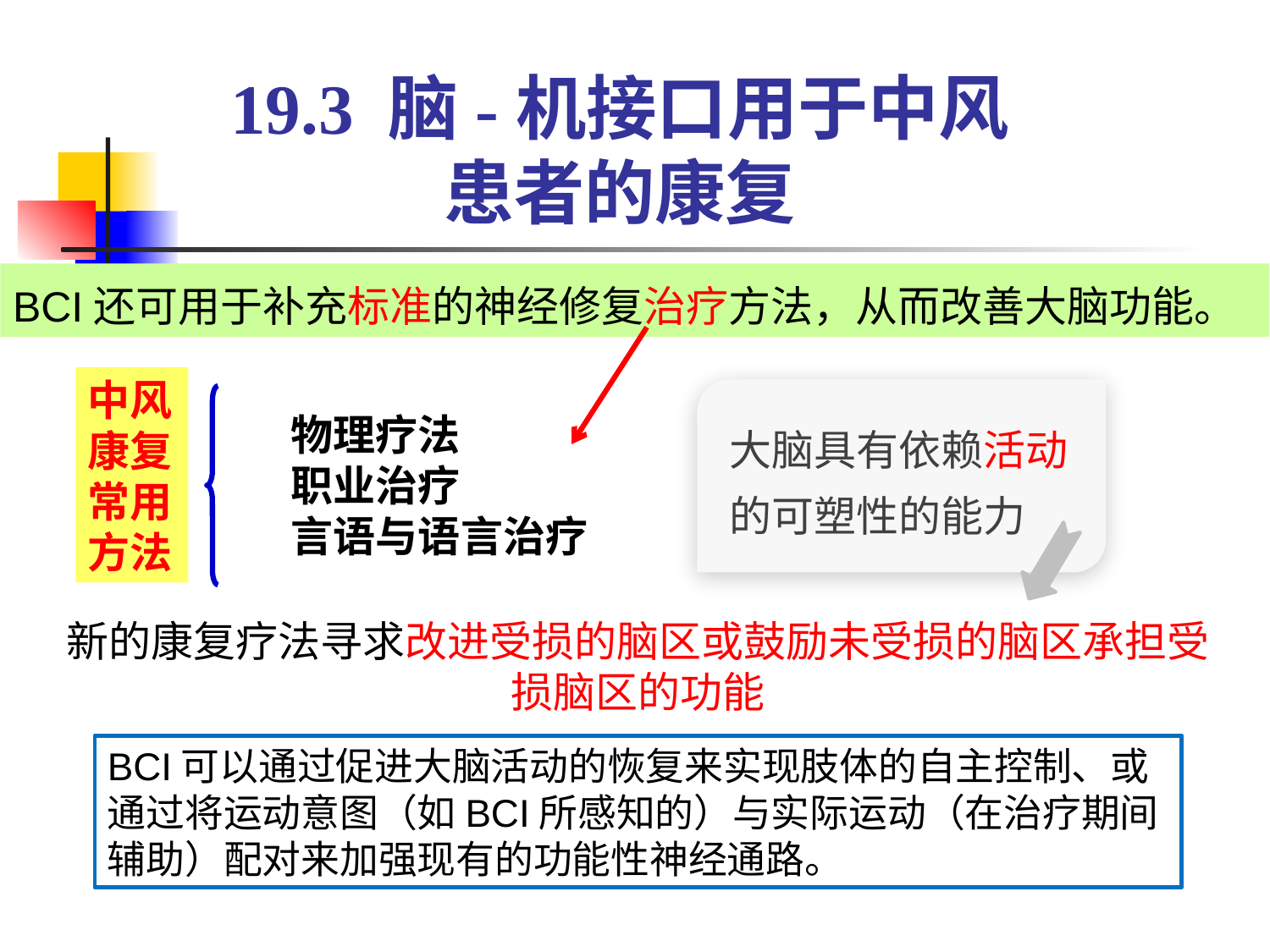

19.3 脑-机接口用于中风患者的康复
BCI还可用于补充标准的神经修复治疗方法，从而改善大脑功能。
中风康复常用方法

大脑具有依赖活动的可塑性的能力
       物理疗法
       职业治疗
       言语与语言治疗

新的康复疗法寻求改进受损的脑区或鼓励未受损的脑区承担受损脑区的功能
BCI可以通过促进大脑活动的恢复来实现肢体的自主控制、或通过将运动意图（如BCI所感知的）与实际运动（在治疗期间辅助）配对来加强现有的功能性神经通路。